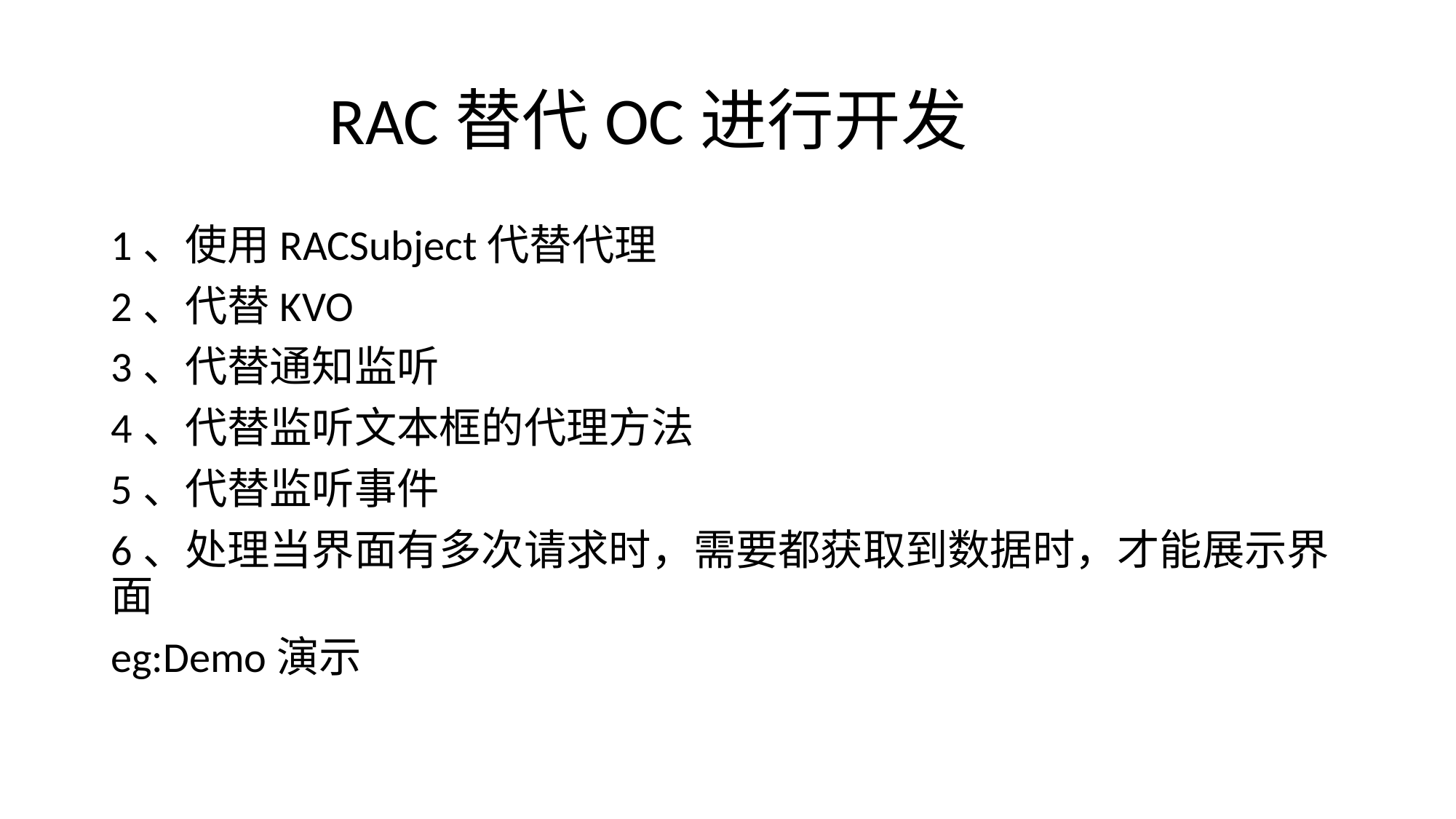

# RAC替代OC进行开发
1、使用RACSubject代替代理
2、代替KVO
3、代替通知监听
4、代替监听文本框的代理方法
5、代替监听事件
6、处理当界面有多次请求时，需要都获取到数据时，才能展示界面
eg:Demo演示